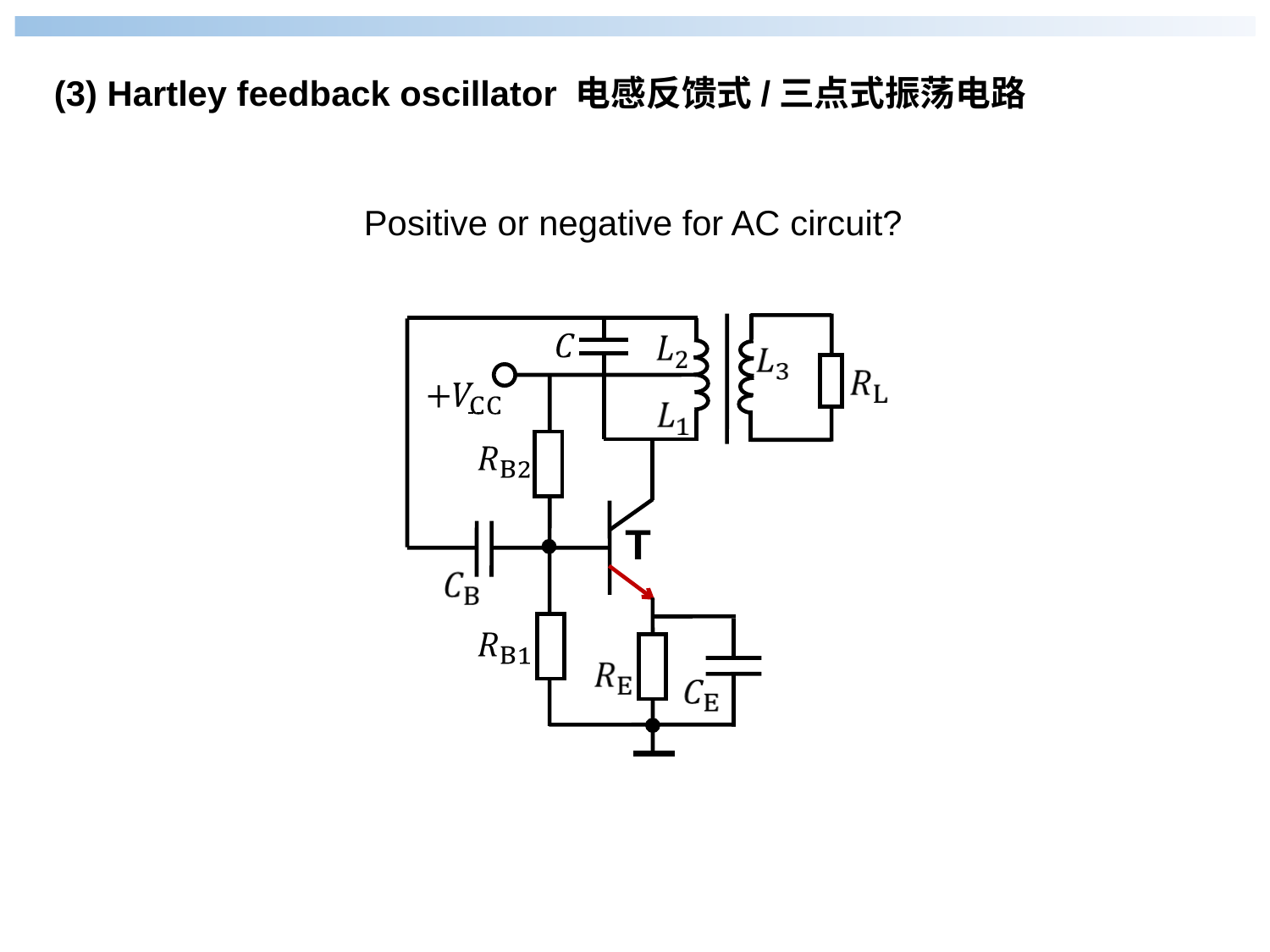

(3) Hartley feedback oscillator 电感反馈式/三点式振荡电路
Positive or negative for AC circuit?

T